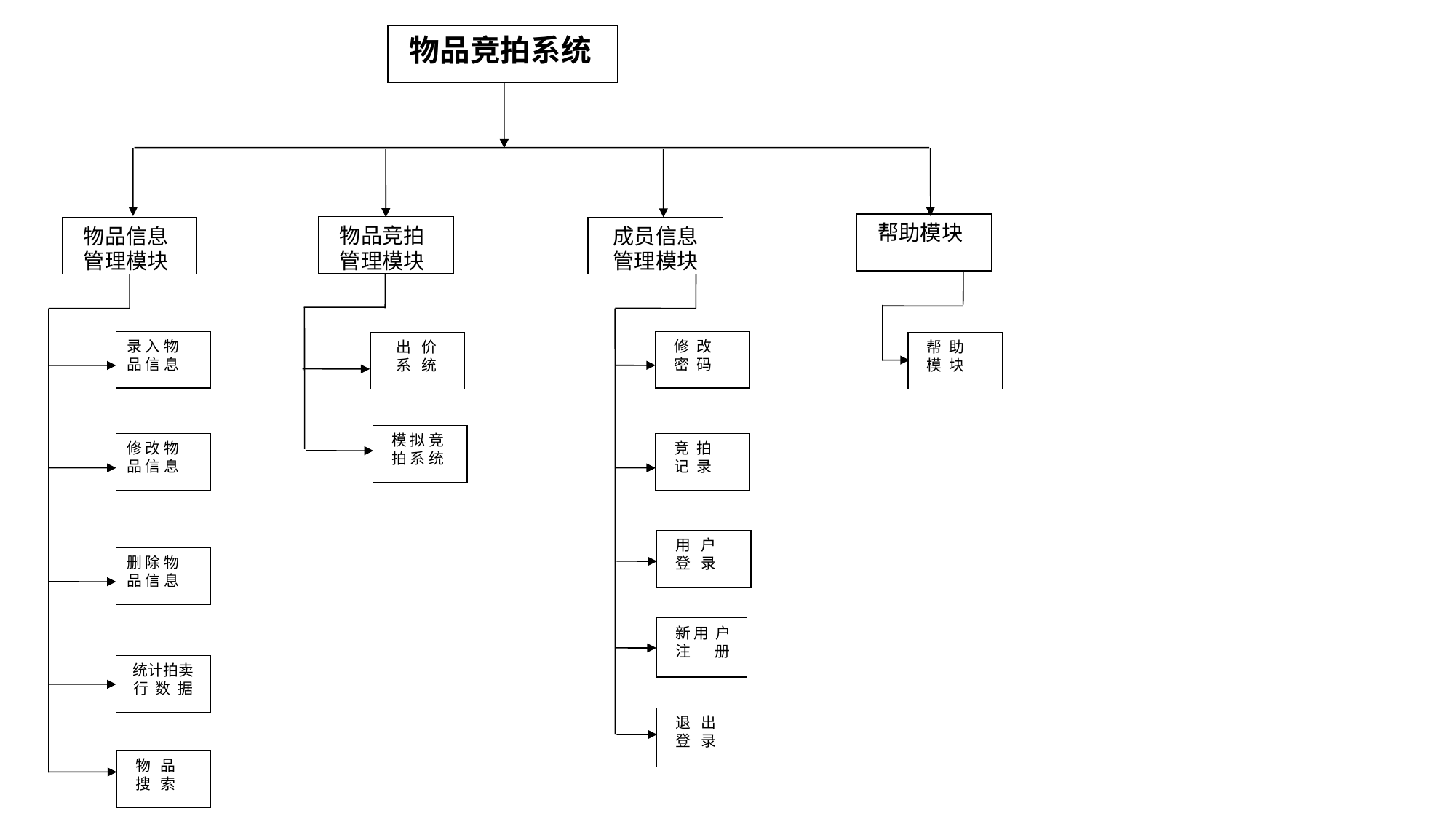

物品竞拍系统

物品竞拍
管理模块
物品信息
管理模块
成员信息
管理模块

录 入 物
品 信 息
 出   价
 系   统

模 拟 竞
拍 系 统
修 改 物
品 信 息

删 除 物
品 信 息
统计拍卖行  数  据
物   品
搜   索

帮助模块
修  改
密  码

竞  拍
记  录

帮  助
模  块

用   户
登   录

新 用  户
注       册

退   出
登   录